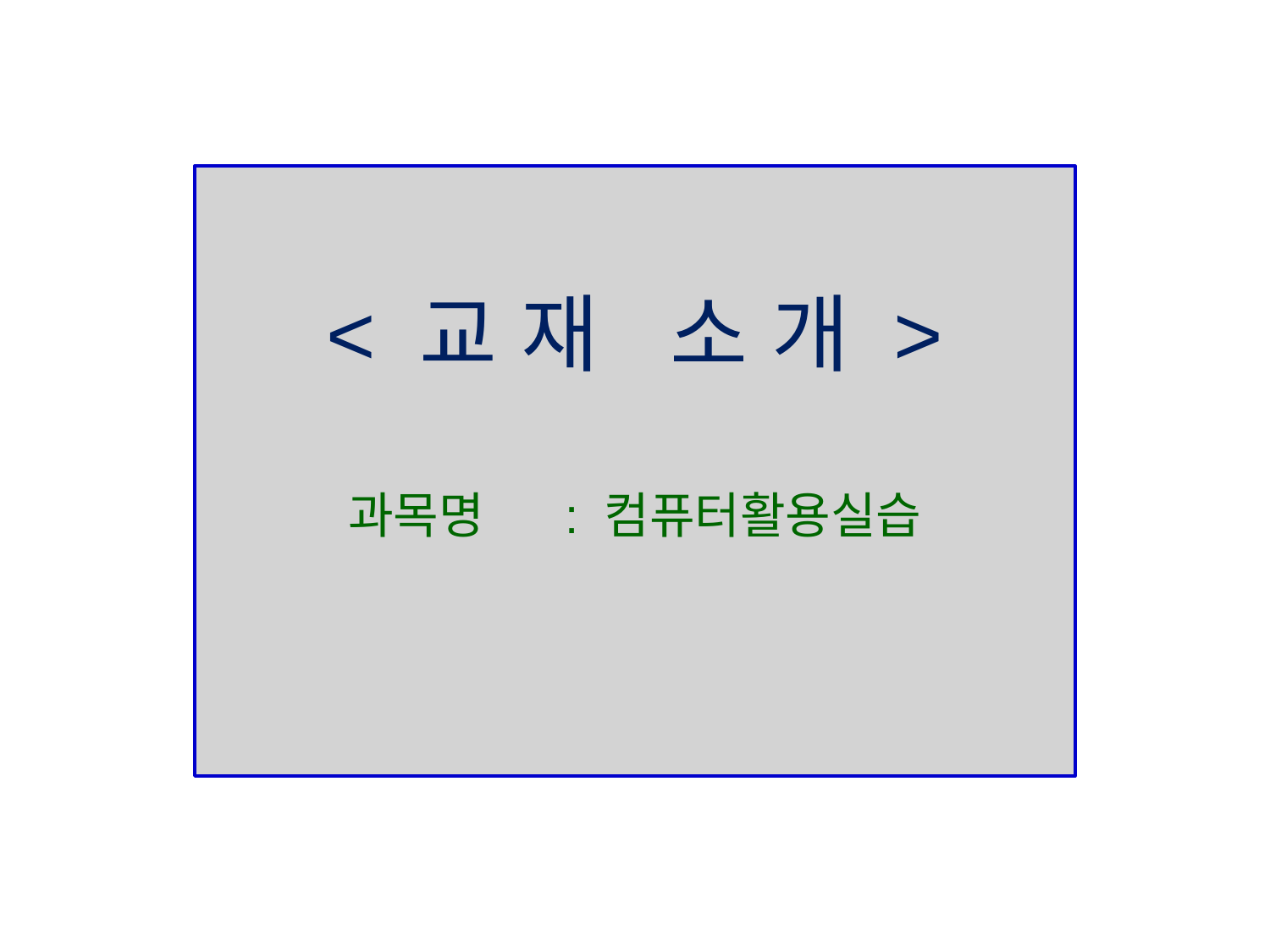

< 교 재   소 개 >

과목명     : 컴퓨터활용실습